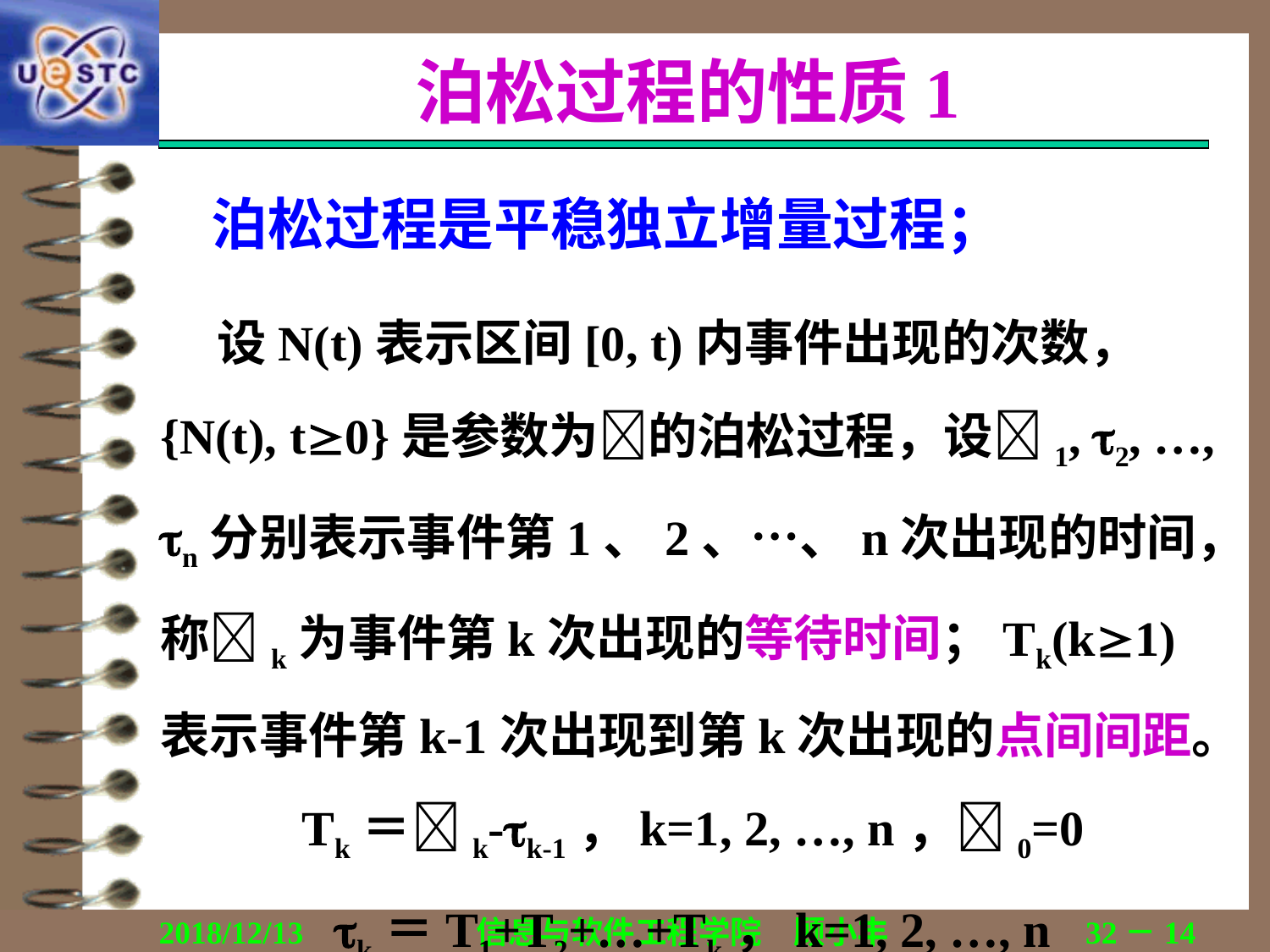

# 泊松过程的性质1
泊松过程是平稳独立增量过程；
    设N(t)表示区间[0, t)内事件出现的次数，{N(t), t≥0}是参数为λ的泊松过程，设τ1, τ2, …, τn分别表示事件第1、2、…、n次出现的时间，称τk为事件第k次出现的等待时间；Tk(k≥1)表示事件第k-1次出现到第k次出现的点间间距。
Tk＝τk-τk-1，k=1, 2, …, n，τ0=0
τk＝T1+T2+…+Tk，k=1, 2, …, n
2018/12/13
信息与软件工程学院　顾小丰
32－14